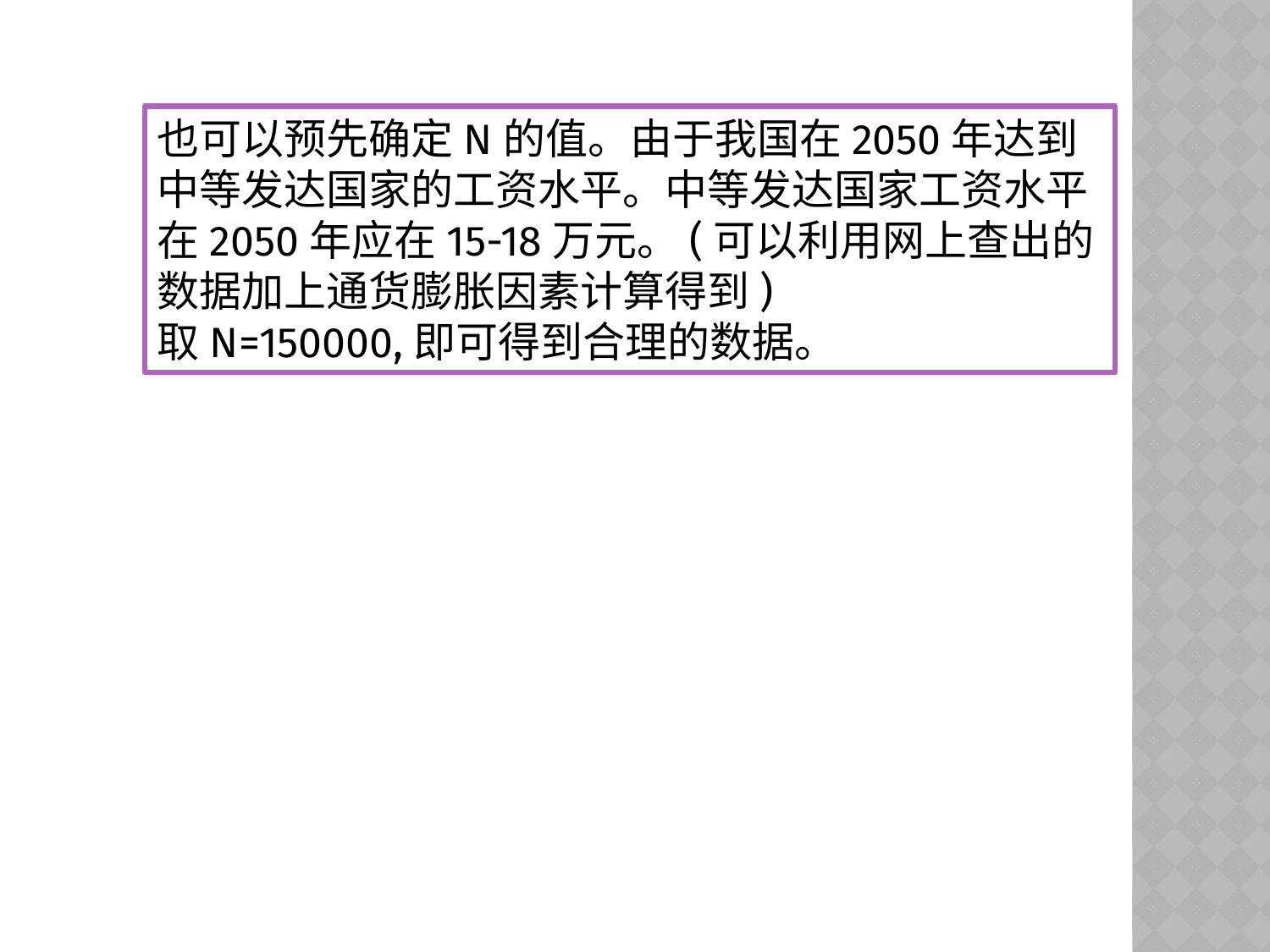

也可以预先确定N的值。由于我国在2050年达到中等发达国家的工资水平。中等发达国家工资水平在2050年应在15-18万元。(可以利用网上查出的数据加上通货膨胀因素计算得到)
取N=150000,即可得到合理的数据。